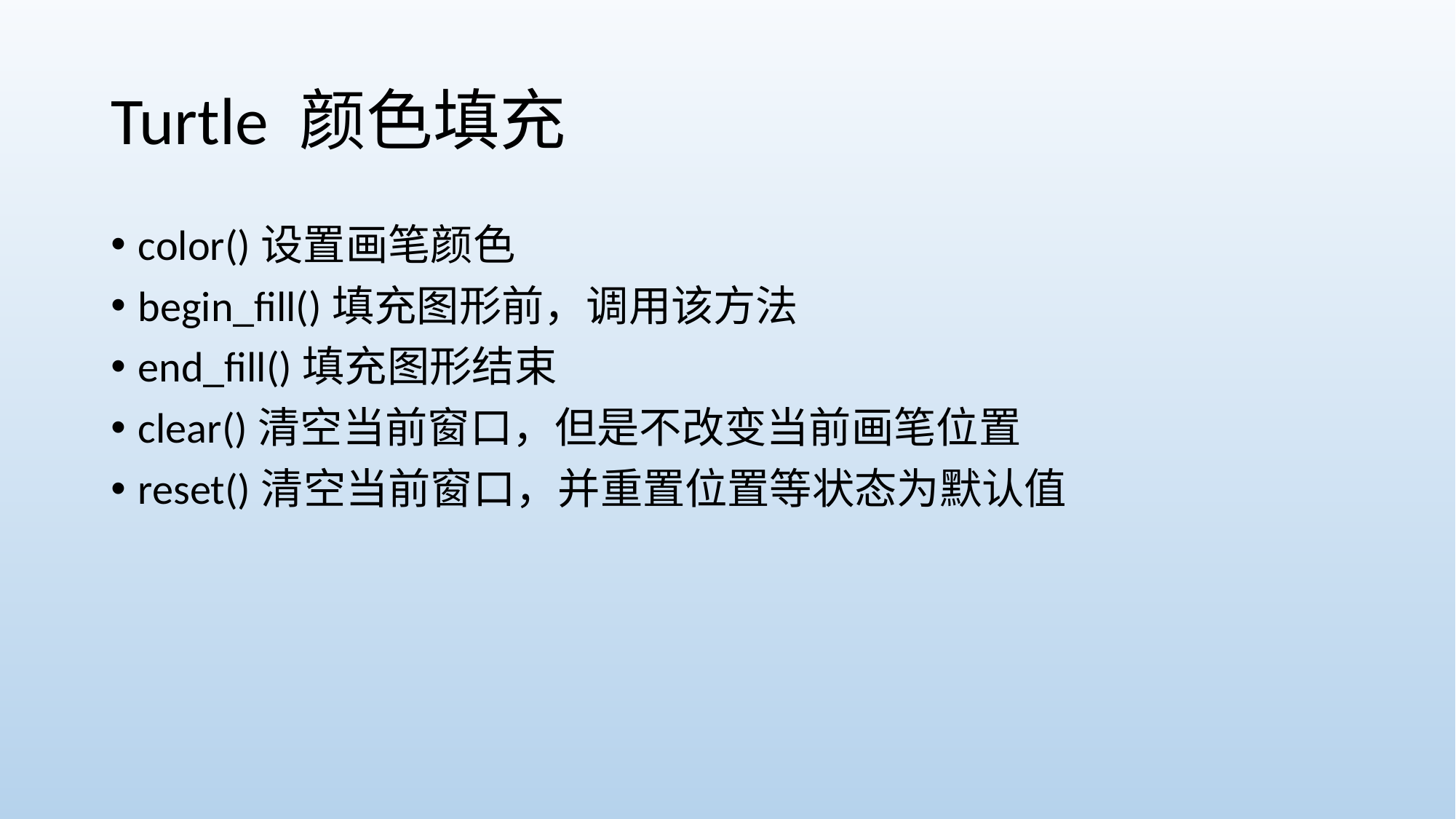

# Turtle 颜色填充
color()设置画笔颜色
begin_fill()填充图形前，调用该方法
end_fill()填充图形结束
clear()清空当前窗口，但是不改变当前画笔位置
reset()清空当前窗口，并重置位置等状态为默认值